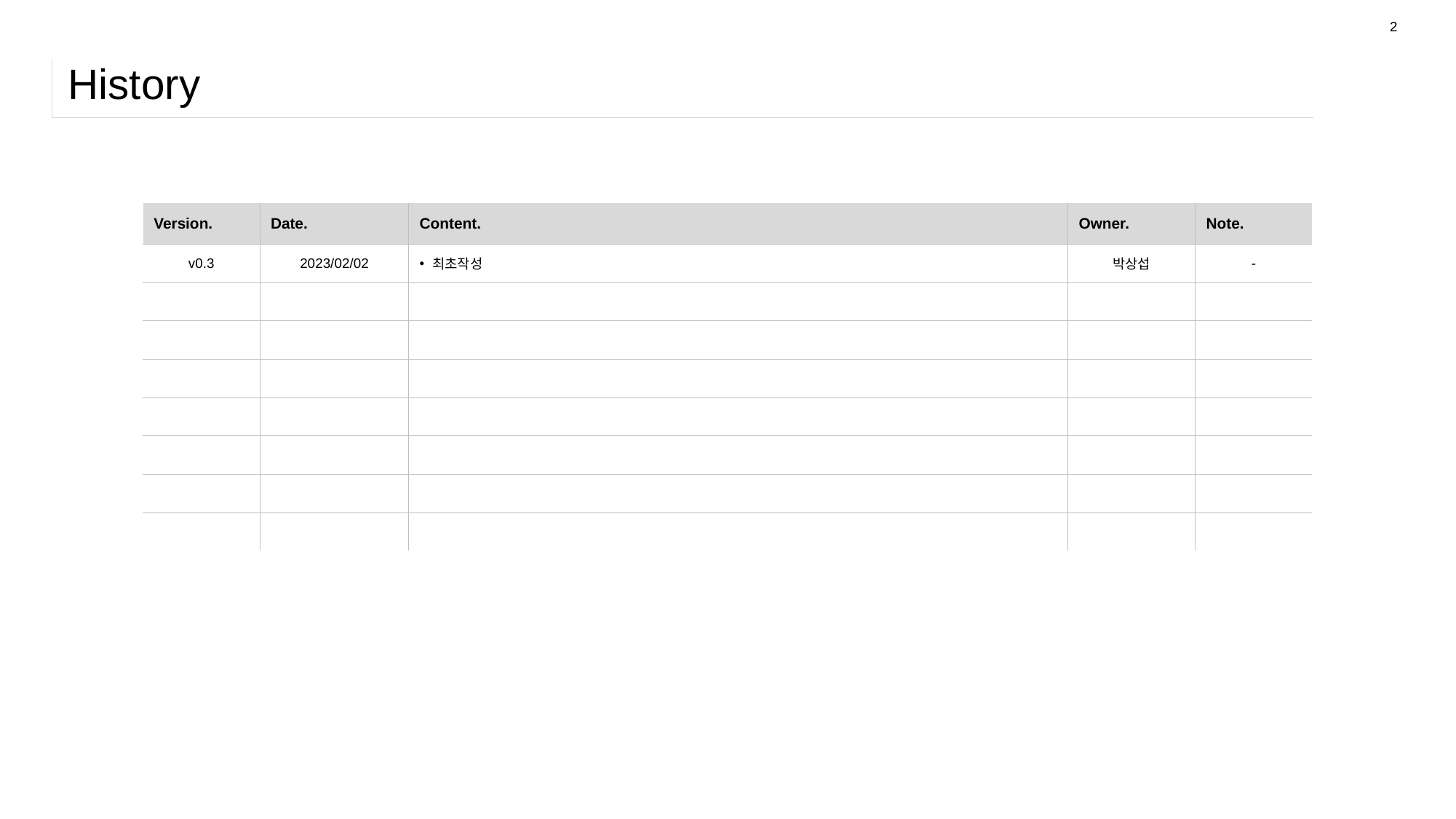

2
# History
| Version. | Date. | Content. | Owner. | Note. |
| --- | --- | --- | --- | --- |
| v0.3 | 2023/02/02 | 최초작성 | 박상섭 | - |
|  |  |  |  |  |
|  |  |  |  |  |
|  |  |  |  |  |
|  |  |  |  |  |
|  |  |  |  |  |
|  |  |  |  |  |
|  |  |  |  |  |